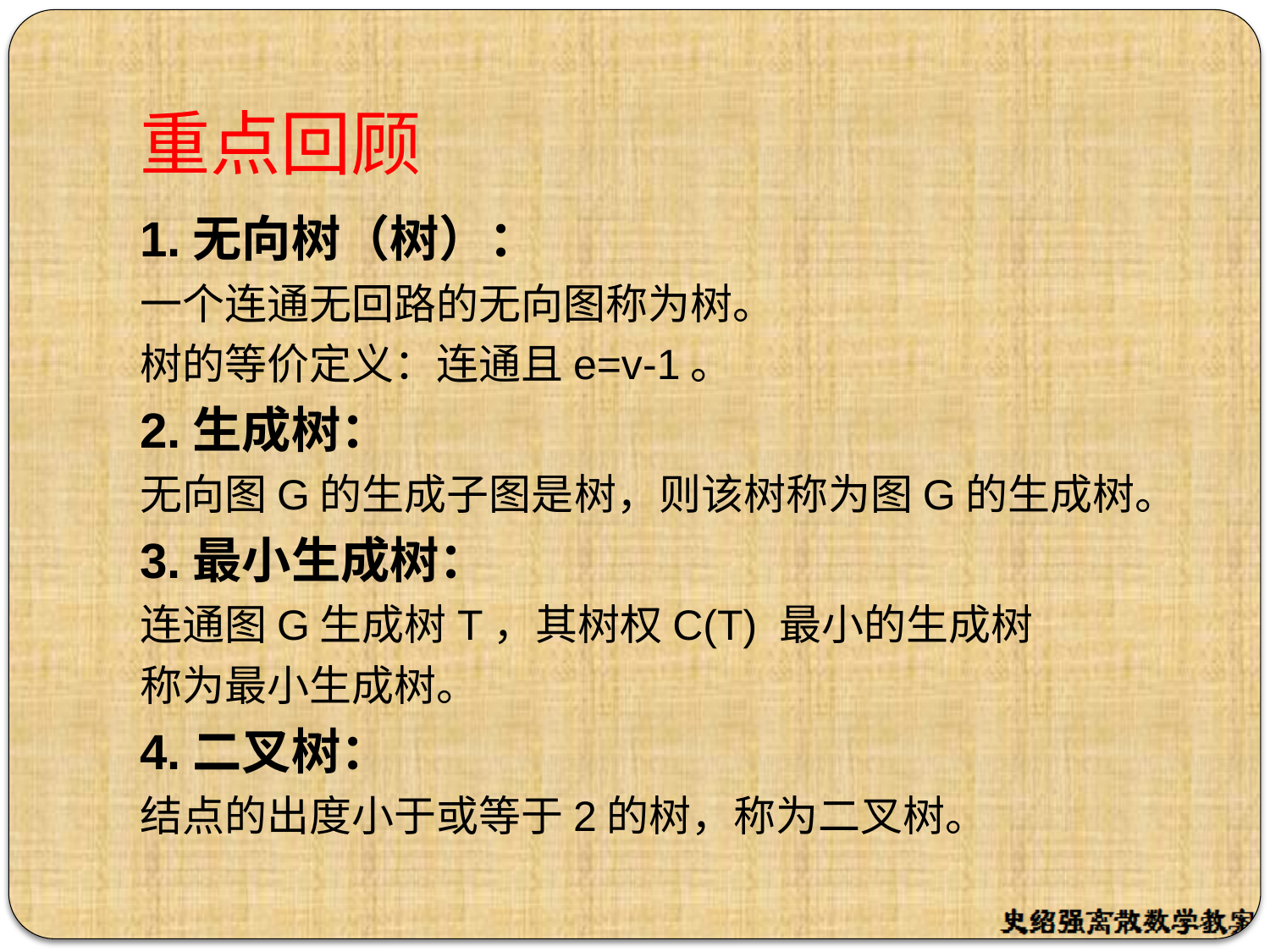

# 重点回顾
1.无向树（树）：
一个连通无回路的无向图称为树。
树的等价定义：连通且e=v-1。
2.生成树：
无向图G的生成子图是树，则该树称为图G的生成树。
3.最小生成树：
连通图G生成树T，其树权C(T) 最小的生成树
称为最小生成树。
4.二叉树：
结点的出度小于或等于2的树，称为二叉树。